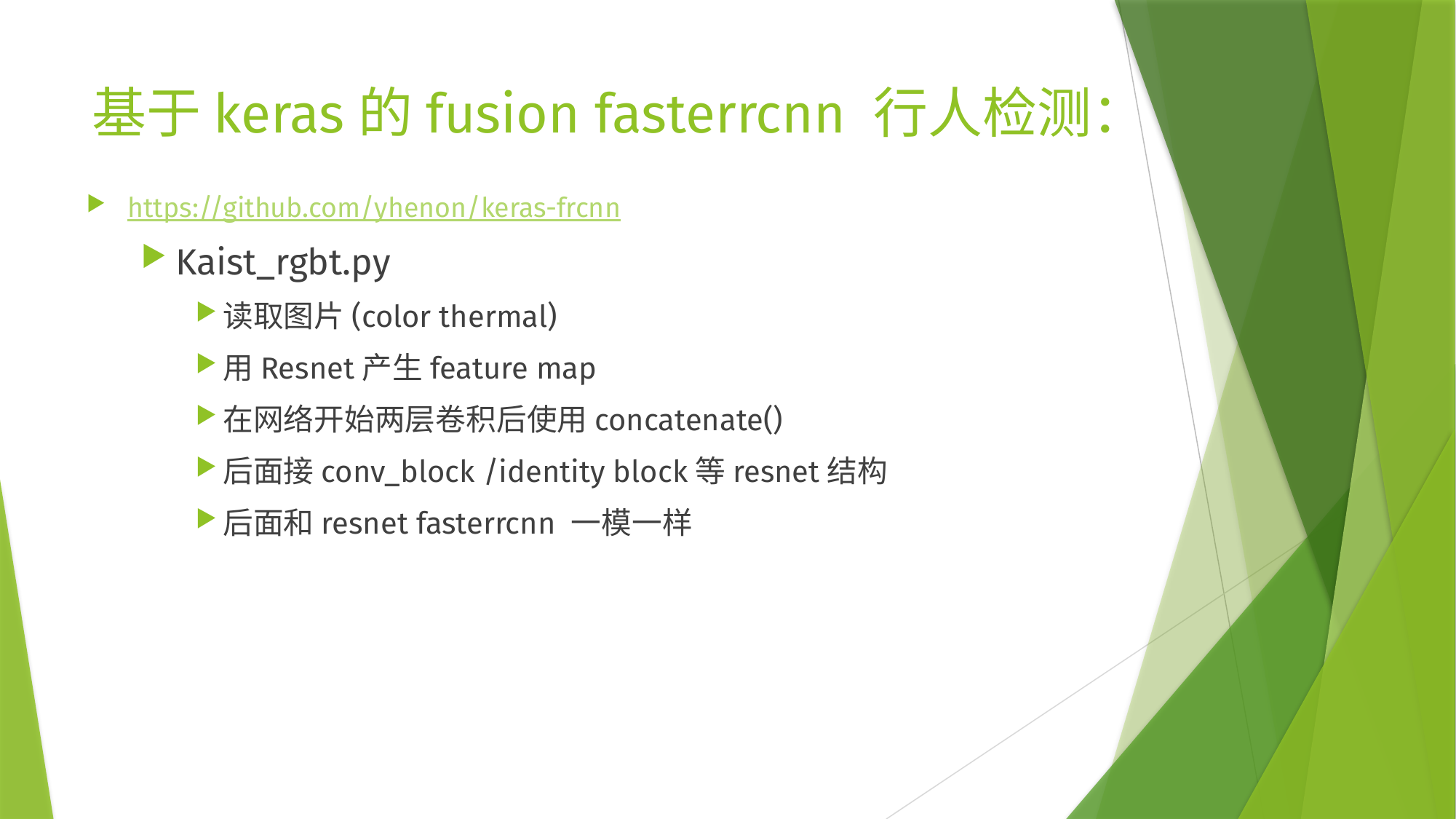

# 基于keras的fusion fasterrcnn 行人检测：
https://github.com/yhenon/keras-frcnn
Kaist_rgbt.py
读取图片(color thermal)
用Resnet产生feature map
在网络开始两层卷积后使用concatenate()
后面接conv_block /identity block等resnet结构
后面和resnet fasterrcnn 一模一样